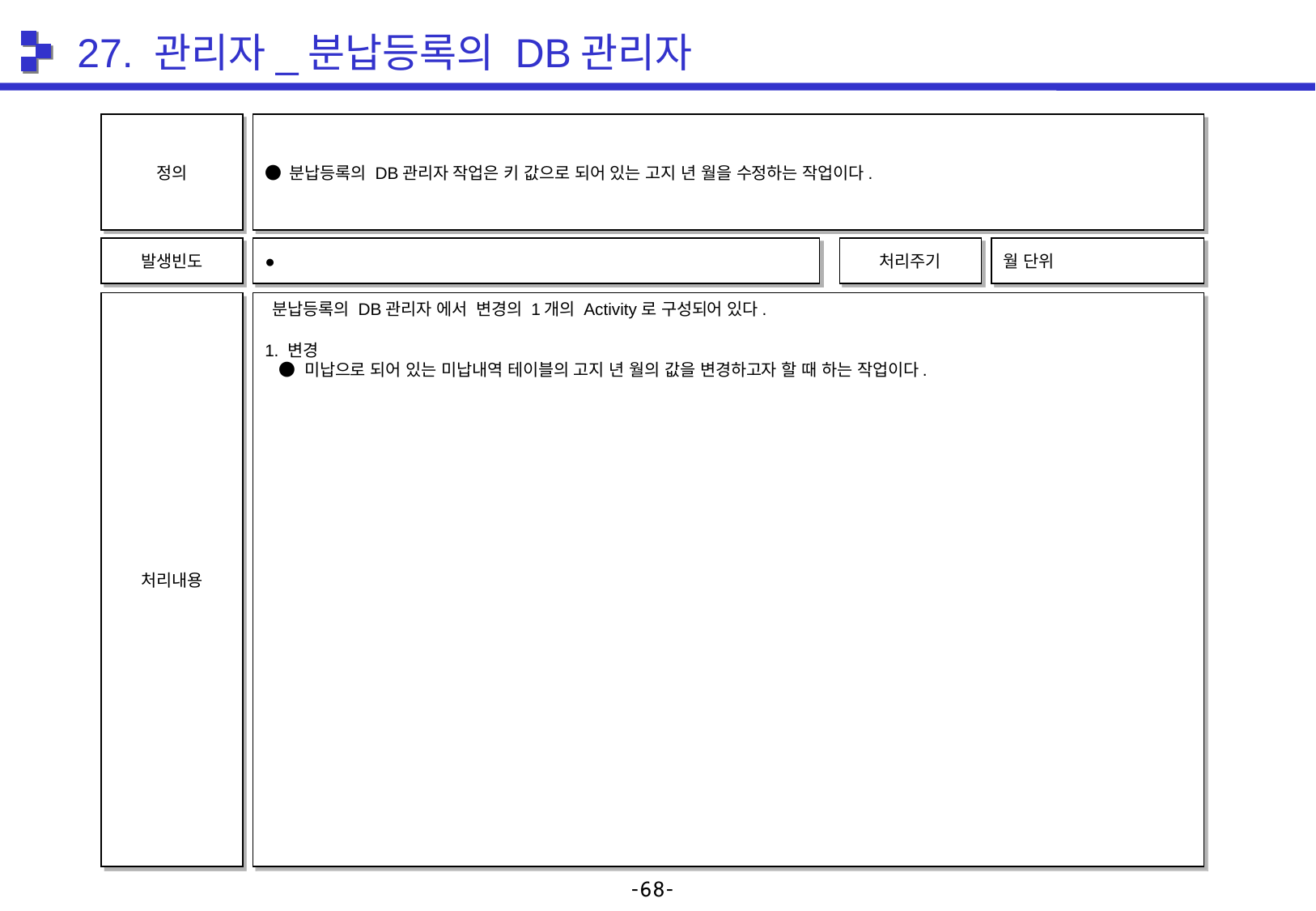

27. 관리자_분납등록의 DB관리자
정의
● 분납등록의 DB관리자 작업은 키 값으로 되어 있는 고지 년 월을 수정하는 작업이다.
발생빈도
●
처리주기
월 단위
처리내용
 분납등록의 DB관리자 에서  변경의 1개의 Activity로 구성되어 있다.

1. 변경
   ● 미납으로 되어 있는 미납내역 테이블의 고지 년 월의 값을 변경하고자 할 때 하는 작업이다.